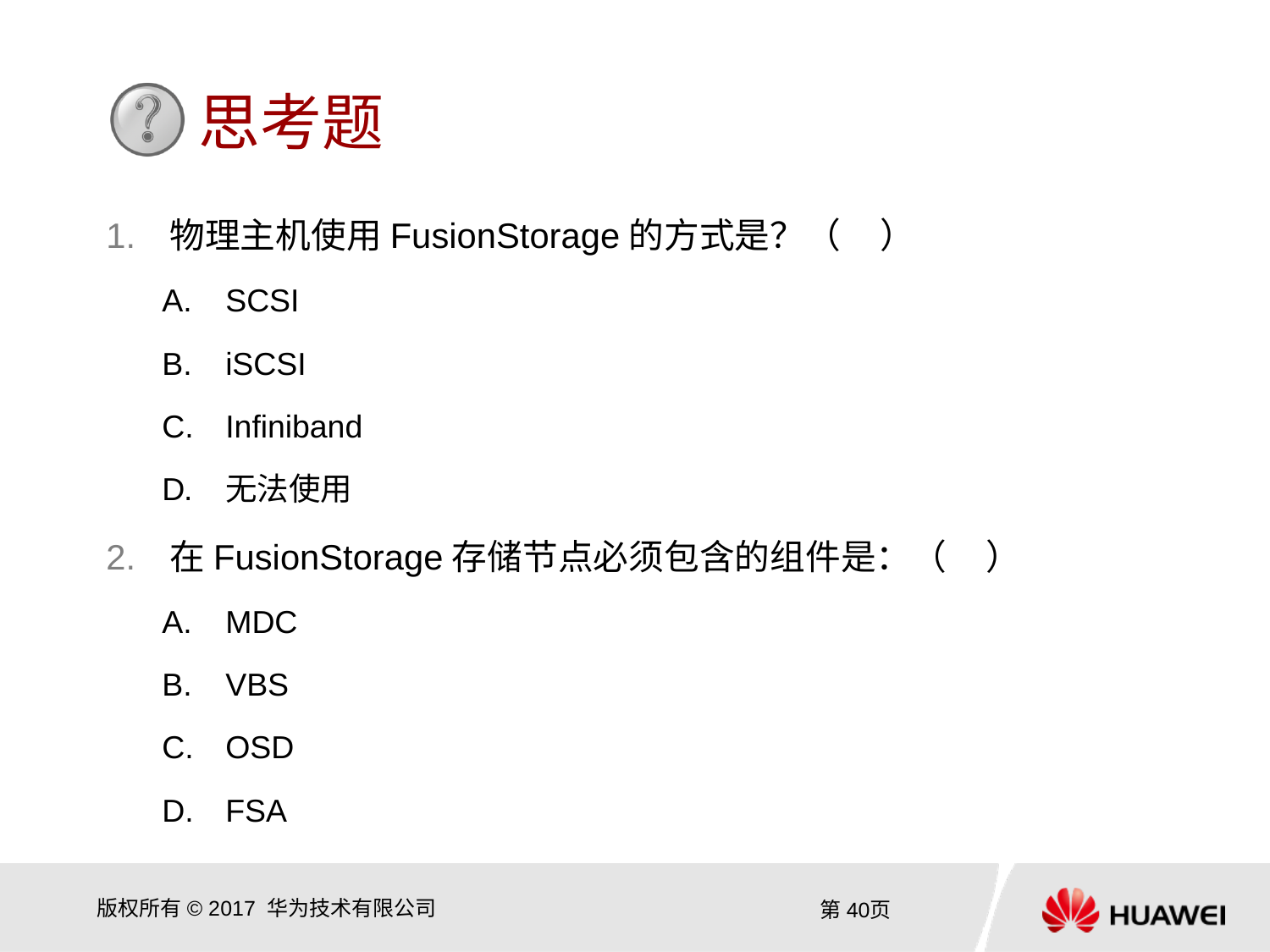

物理主机使用FusionStorage的方式是？（     ）
SCSI
iSCSI
Infiniband
无法使用
在FusionStorage存储节点必须包含的组件是：（     ）
MDC
VBS
OSD
FSA